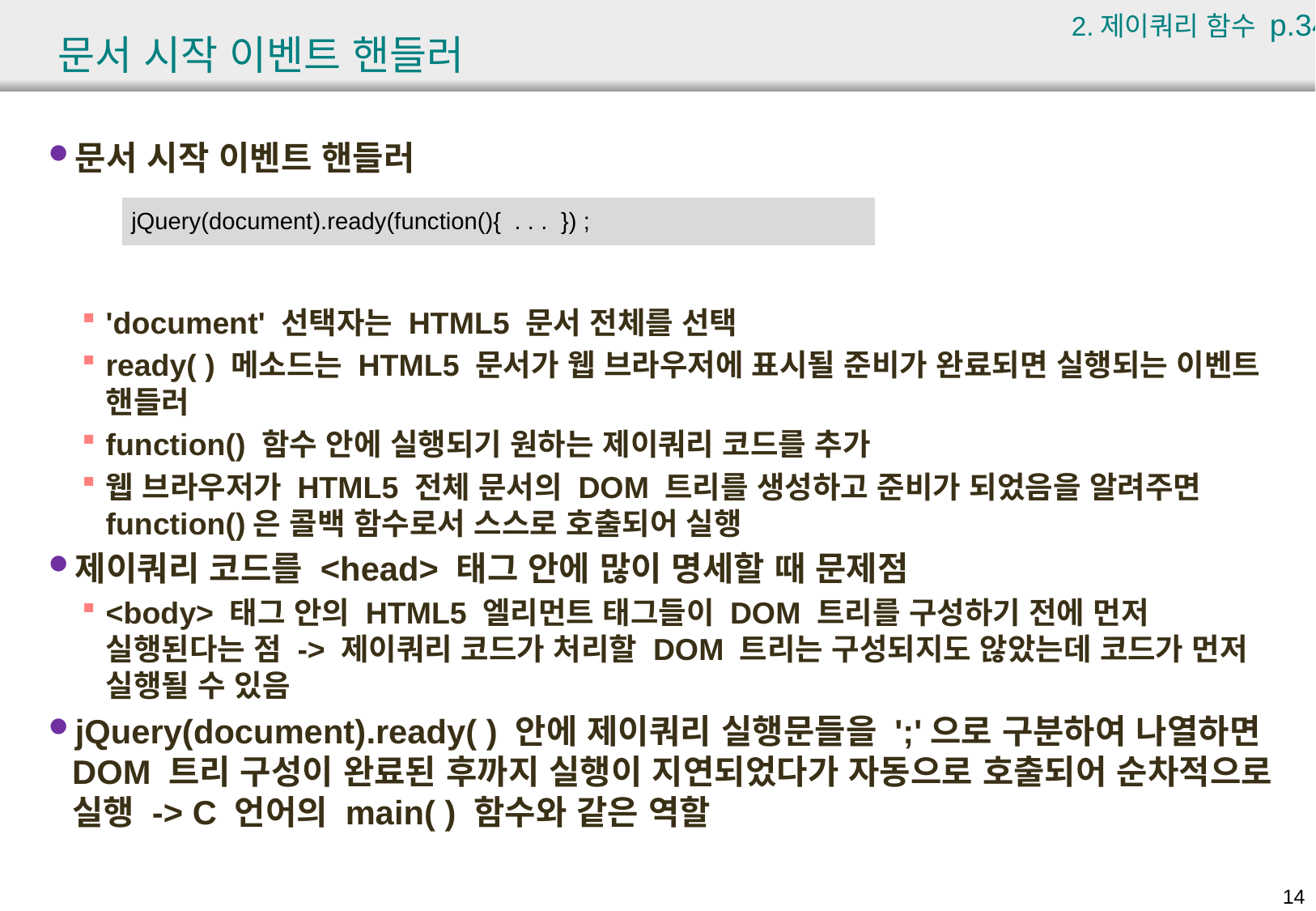

2.제이쿼리 함수 p.344
# 문서 시작 이벤트 핸들러
문서 시작 이벤트 핸들러

'document' 선택자는 HTML5 문서 전체를 선택
ready( ) 메소드는 HTML5 문서가 웹 브라우저에 표시될 준비가 완료되면 실행되는 이벤트 핸들러
function() 함수 안에 실행되기 원하는 제이쿼리 코드를 추가
웹 브라우저가 HTML5 전체 문서의 DOM 트리를 생성하고 준비가 되었음을 알려주면 function()은 콜백 함수로서 스스로 호출되어 실행
제이쿼리 코드를 <head> 태그 안에 많이 명세할 때 문제점
<body> 태그 안의 HTML5 엘리먼트 태그들이 DOM 트리를 구성하기 전에 먼저 실행된다는 점 -> 제이쿼리 코드가 처리할 DOM 트리는 구성되지도 않았는데 코드가 먼저 실행될 수 있음
jQuery(document).ready( ) 안에 제이쿼리 실행문들을 ';'으로 구분하여 나열하면 DOM 트리 구성이 완료된 후까지 실행이 지연되었다가 자동으로 호출되어 순차적으로 실행 -> C 언어의 main( ) 함수와 같은 역할

| jQuery(document).ready(function(){ . . . }) ; |
| --- |